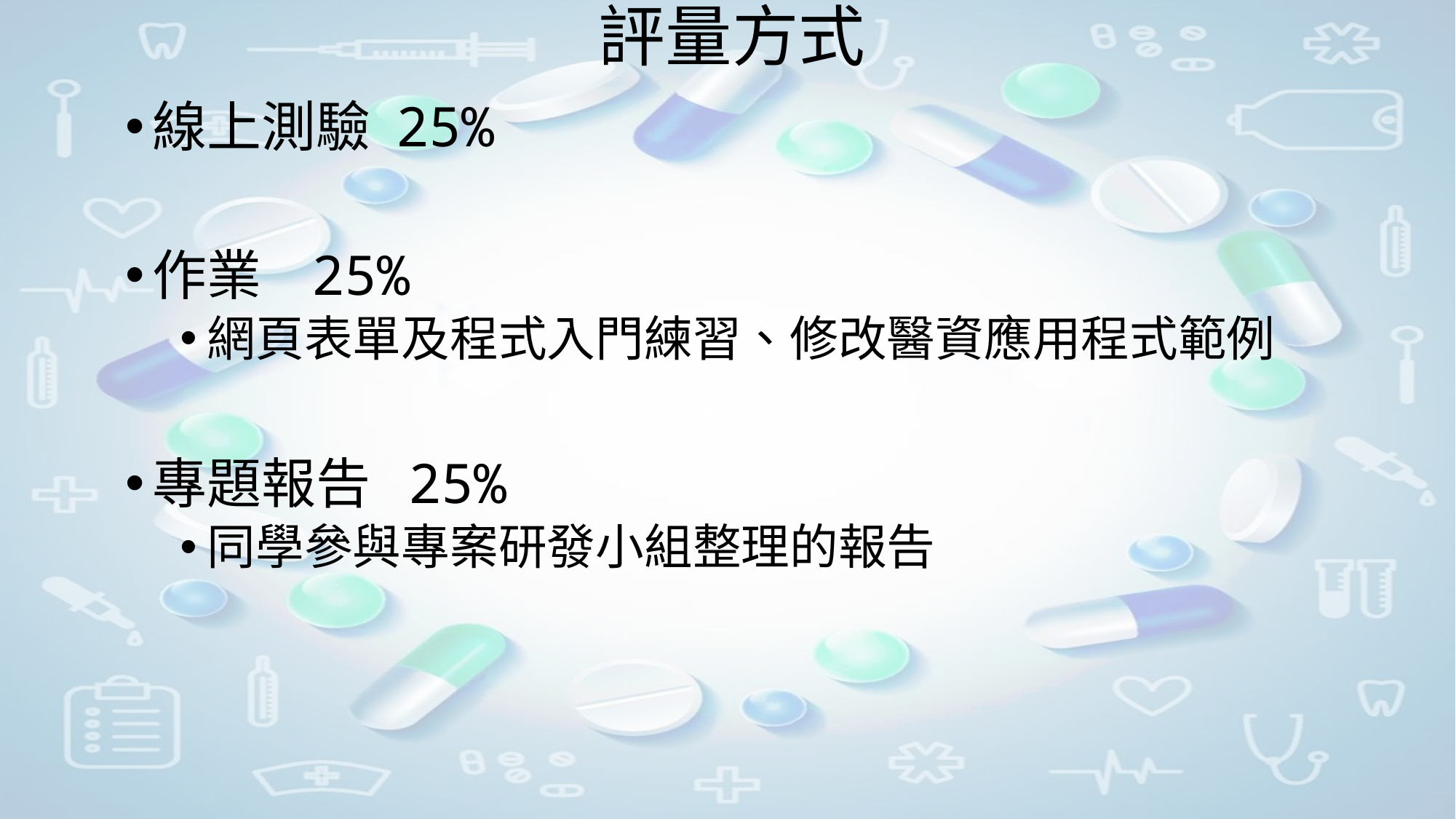

# 評量方式
線上測驗 25%

作業   25%
網頁表單及程式入門練習、修改醫資應用程式範例

專題報告  25%
同學參與專案研發小組整理的報告